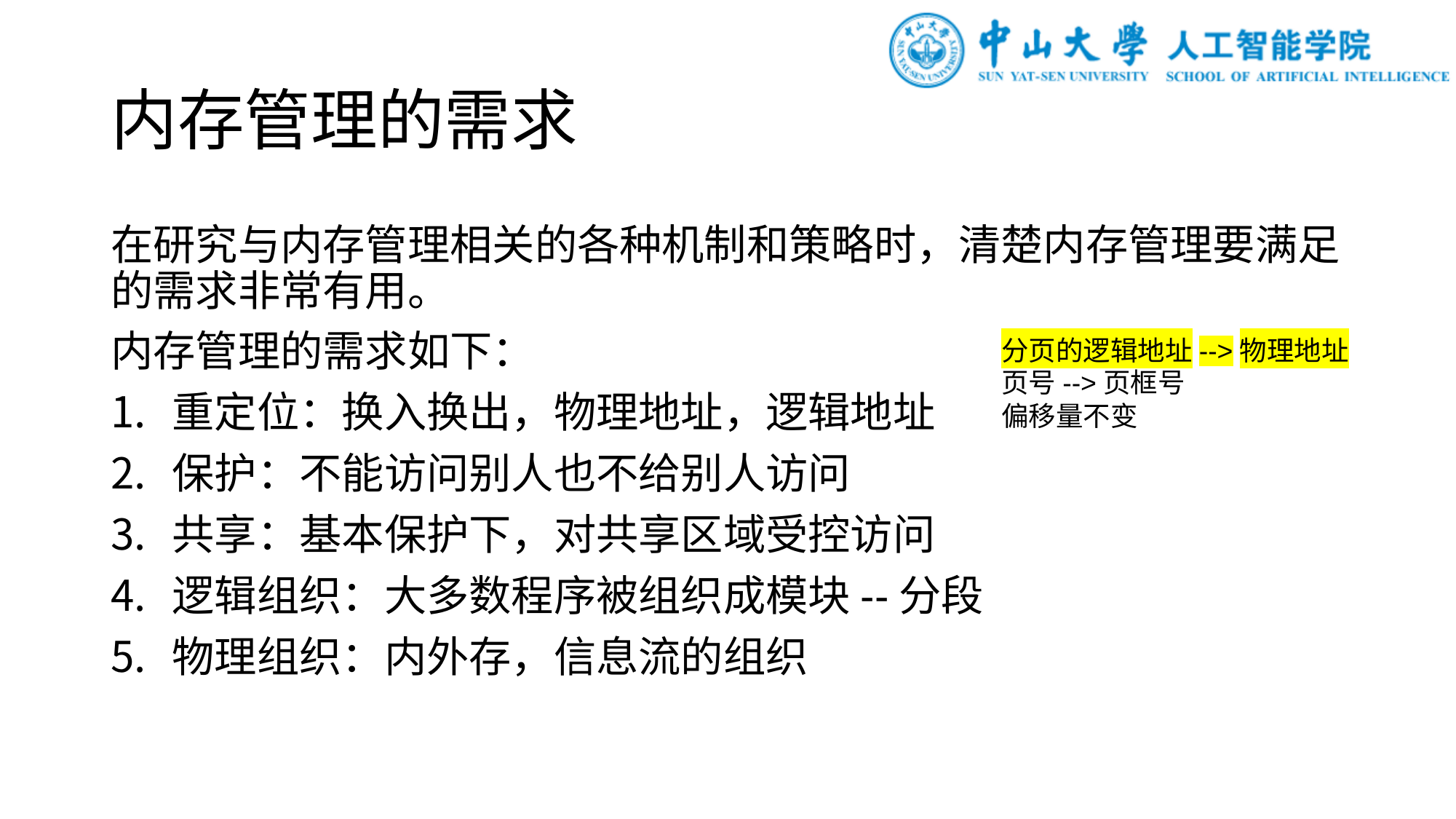

# 内存管理的需求
在研究与内存管理相关的各种机制和策略时，清楚内存管理要满足的需求非常有用。
内存管理的需求如下：
重定位：换入换出，物理地址，逻辑地址
保护：不能访问别人也不给别人访问
共享：基本保护下，对共享区域受控访问
逻辑组织：大多数程序被组织成模块--分段
物理组织：内外存，信息流的组织
分页的逻辑地址-->物理地址
页号-->页框号
偏移量不变